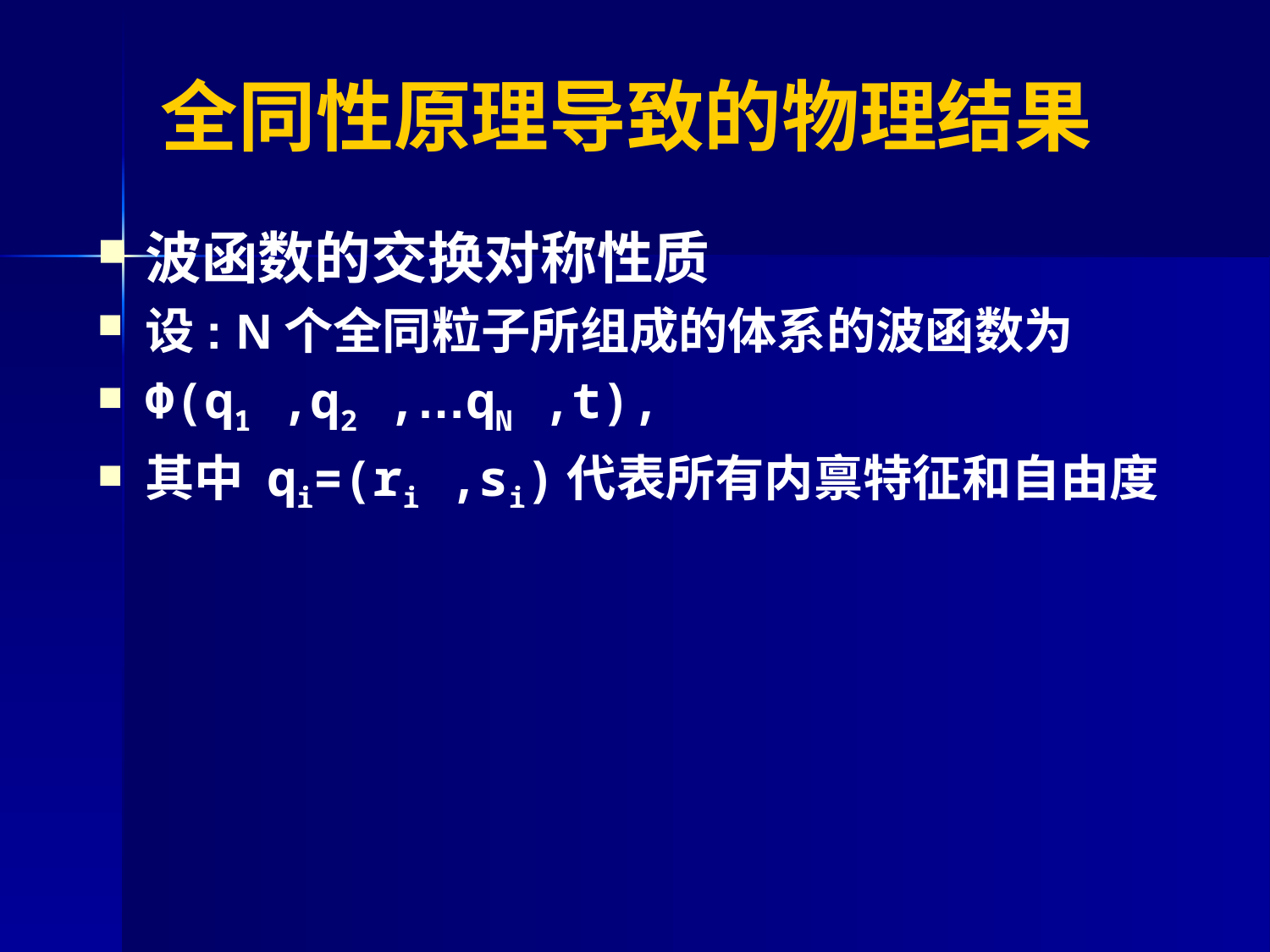

# 全同性原理导致的物理结果
波函数的交换对称性质
设: N个全同粒子所组成的体系的波函数为
Ф(q1 ,q2 ,…qN ,t),
其中 qi=(ri ,si)代表所有内禀特征和自由度

36